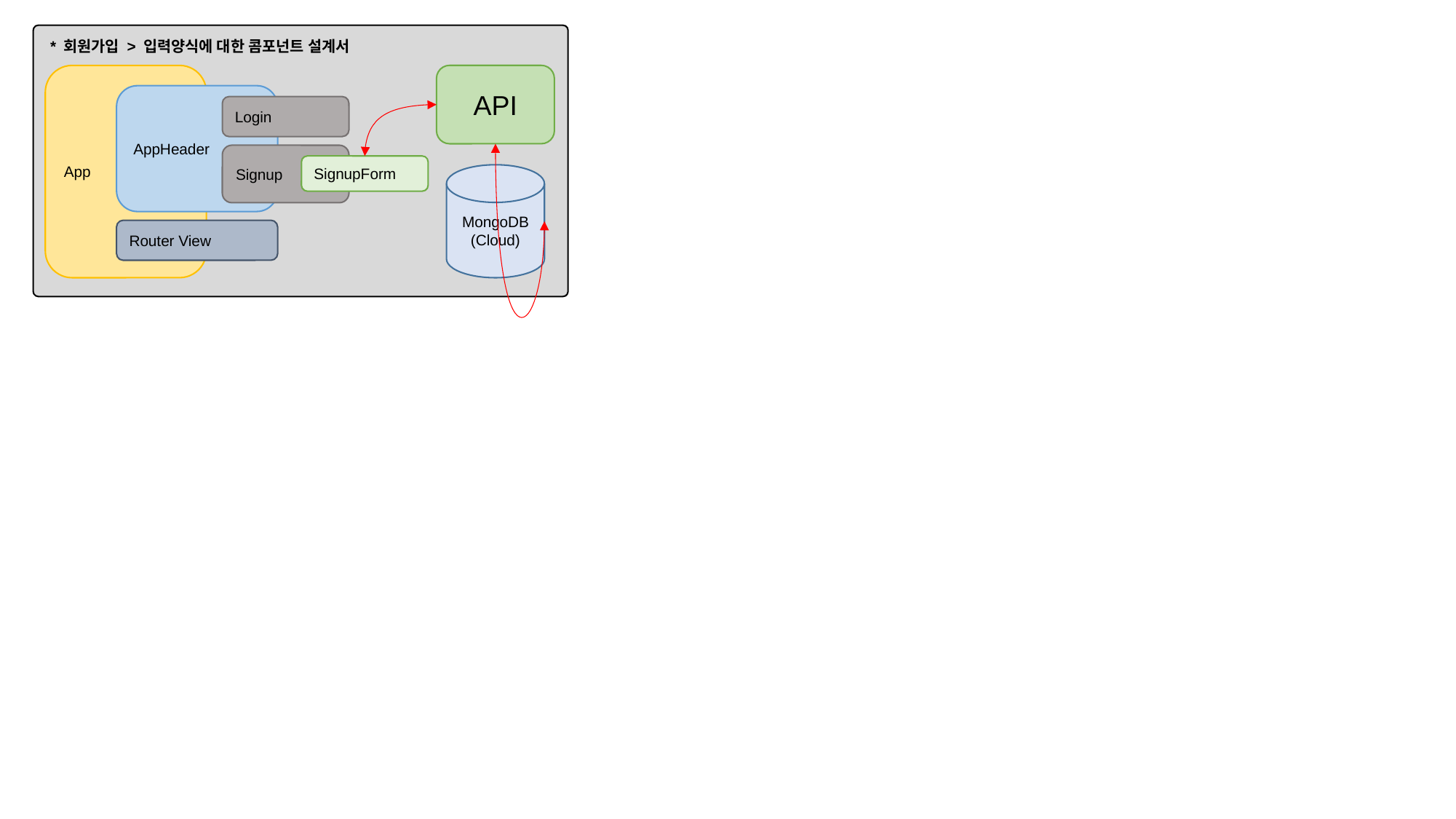

* 회원가입 > 입력양식에 대한 콤포넌트 설계서
App
API
AppHeader
Login
Signup
SignupForm
MongoDB
(Cloud)
Router View